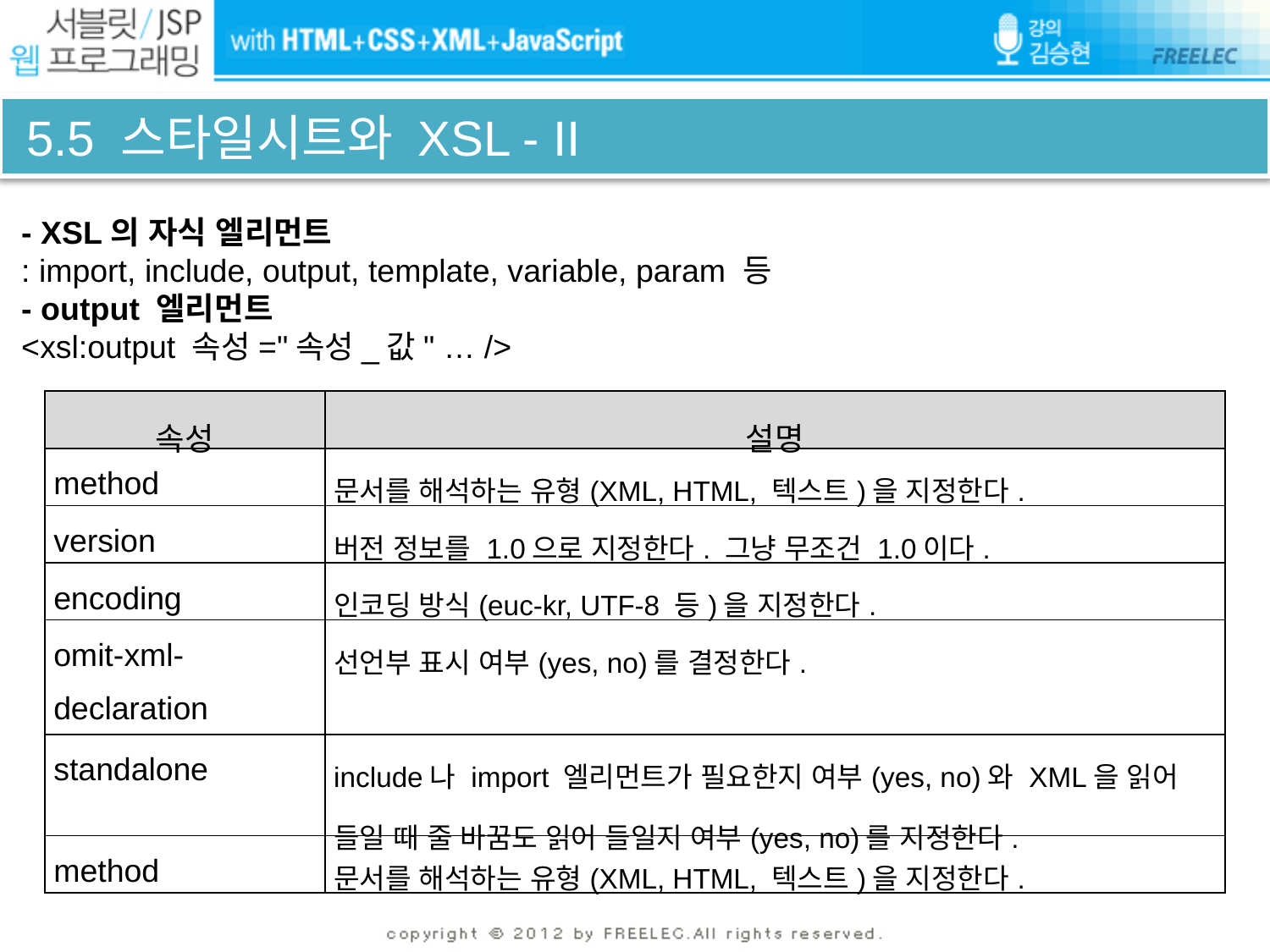

# 5.5 스타일시트와 XSL - II
 - XSL의 자식 엘리먼트
 : import, include, output, template, variable, param 등
 - output 엘리먼트
 <xsl:output 속성="속성_값" … />
| 속성 | 설명 |
| --- | --- |
| method | 문서를 해석하는 유형(XML, HTML, 텍스트)을 지정한다. |
| version | 버전 정보를 1.0으로 지정한다. 그냥 무조건 1.0이다. |
| encoding | 인코딩 방식(euc-kr, UTF-8 등)을 지정한다. |
| omit-xml-declaration | 선언부 표시 여부(yes, no)를 결정한다. |
| standalone | include나 import 엘리먼트가 필요한지 여부(yes, no)와 XML을 읽어 들일 때 줄 바꿈도 읽어 들일지 여부(yes, no)를 지정한다. |
| method | 문서를 해석하는 유형(XML, HTML, 텍스트)을 지정한다. |